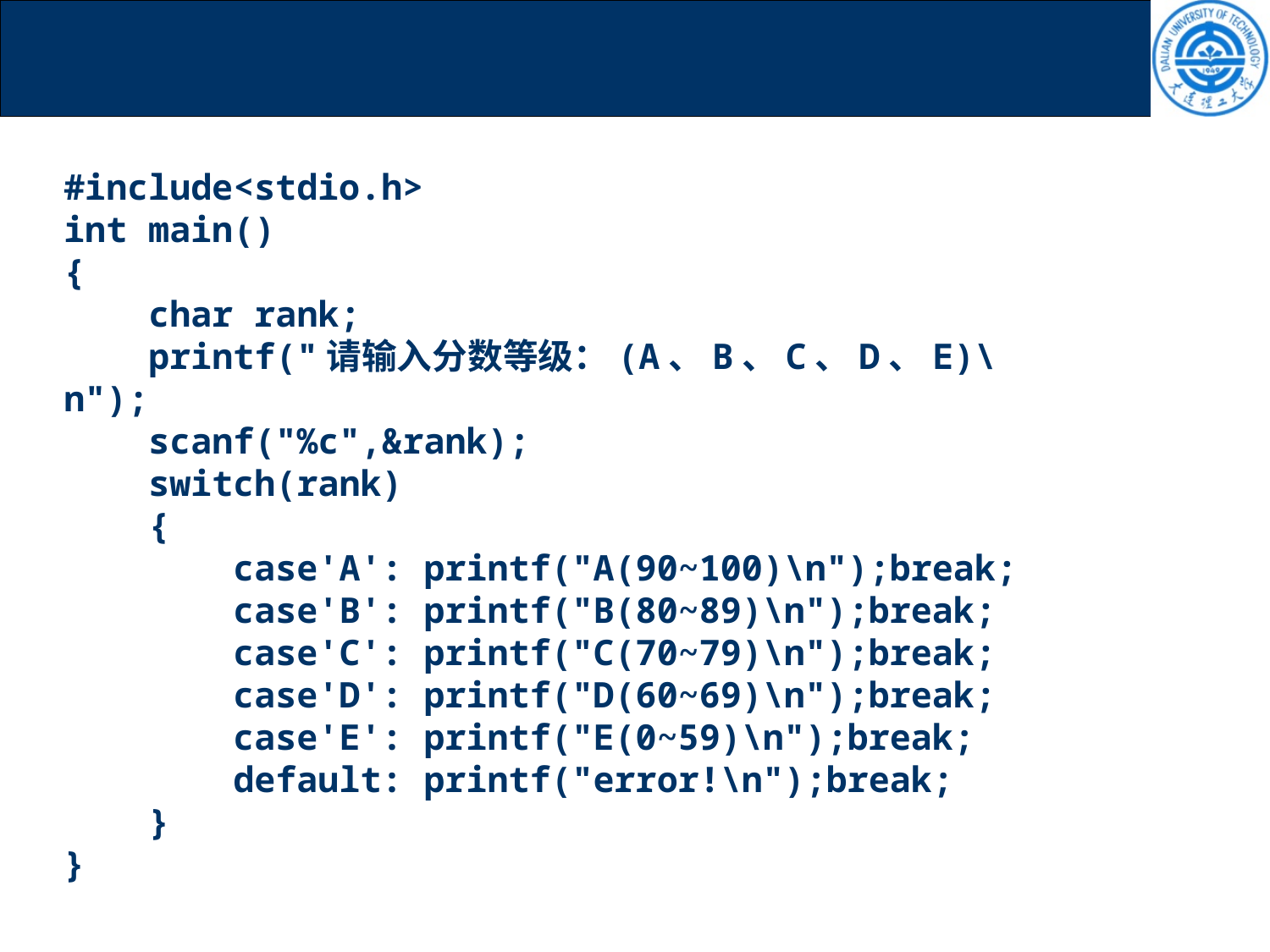

#
#include<stdio.h>
int main()
{
    char rank;
    printf("请输入分数等级：(A、B、C、D、E)\n");
    scanf("%c",&rank);
    switch(rank)
    {
        case'A': printf("A(90~100)\n");break;
        case'B': printf("B(80~89)\n");break;
        case'C': printf("C(70~79)\n");break;
        case'D': printf("D(60~69)\n");break;
        case'E': printf("E(0~59)\n");break;
        default: printf("error!\n");break;
    }
}